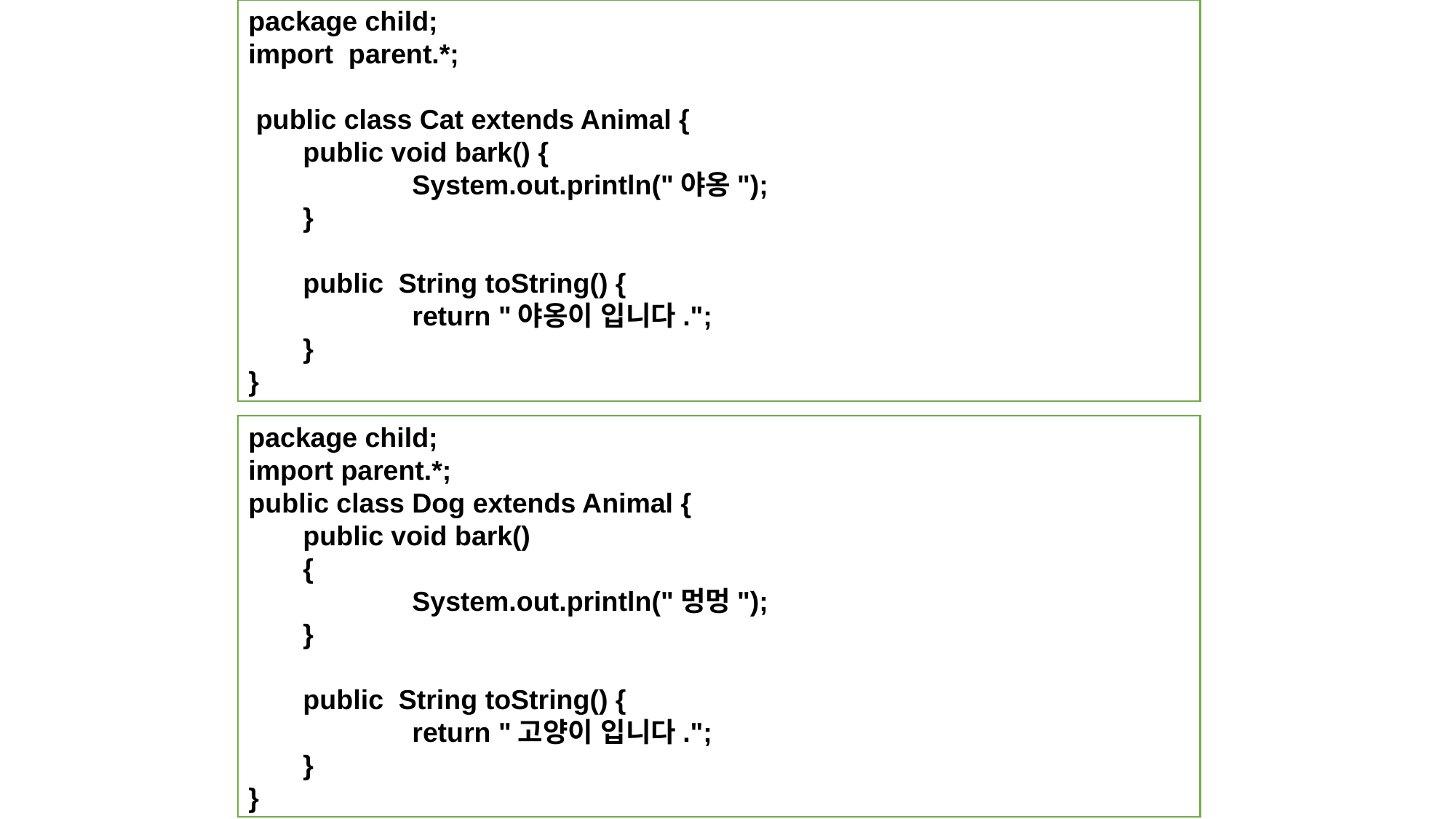

package child;
import  parent.*;

 public class Cat extends Animal {
public void bark() {
	System.out.println("야옹");
}

public  String toString() {
	return "야옹이 입니다.";
}
}
package child;
import parent.*;
public class Dog extends Animal {
public void bark()
{
	System.out.println("멍멍");
}

public  String toString() {
	return "고양이 입니다.";
}
}